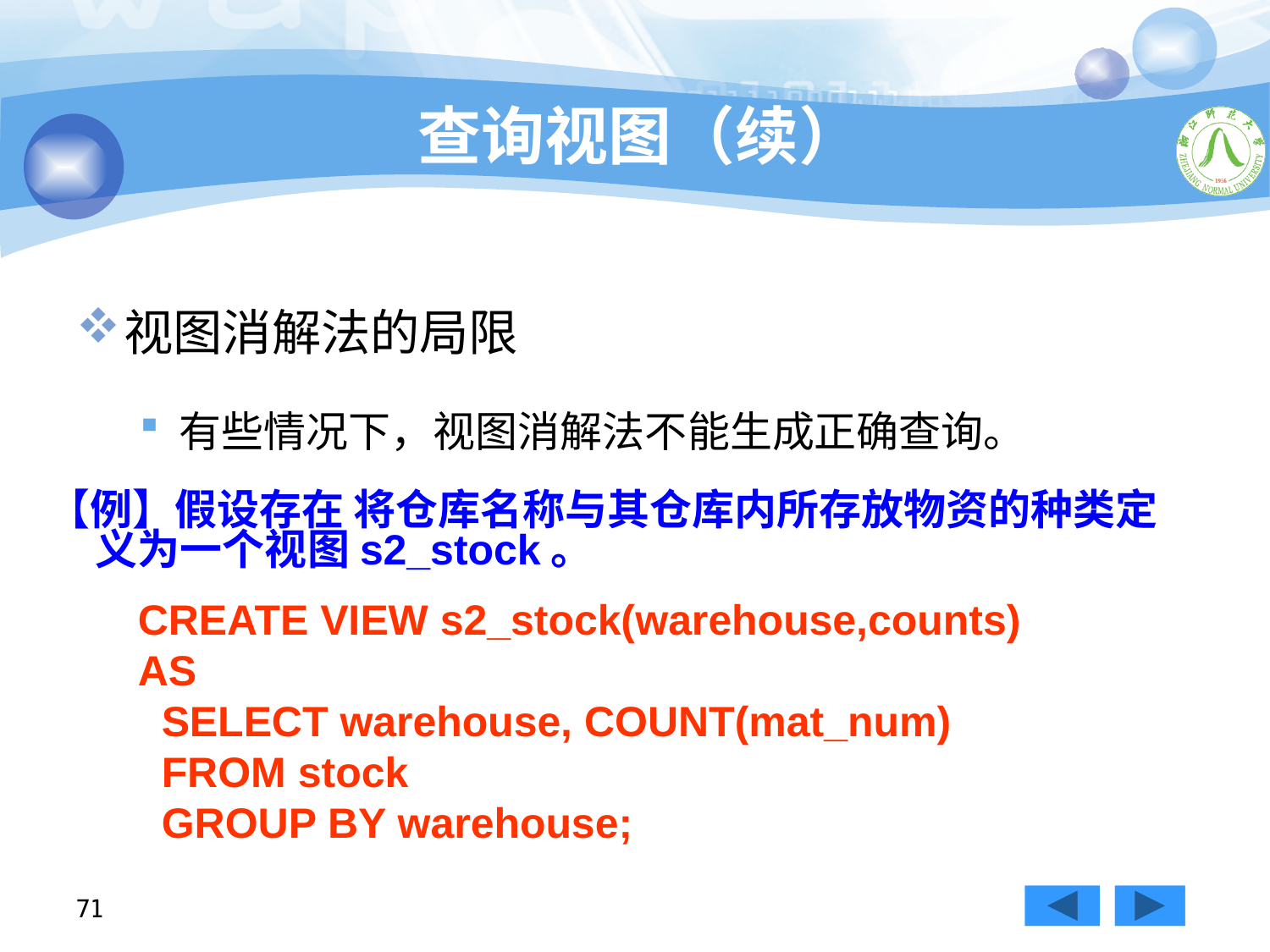

# 查询视图（续）
视图消解法的局限
有些情况下，视图消解法不能生成正确查询。

【例】假设存在 将仓库名称与其仓库内所存放物资的种类定义为一个视图s2_stock。

CREATE VIEW s2_stock(warehouse,counts)
AS
  SELECT warehouse, COUNT(mat_num)
  FROM stock
  GROUP BY warehouse;
71